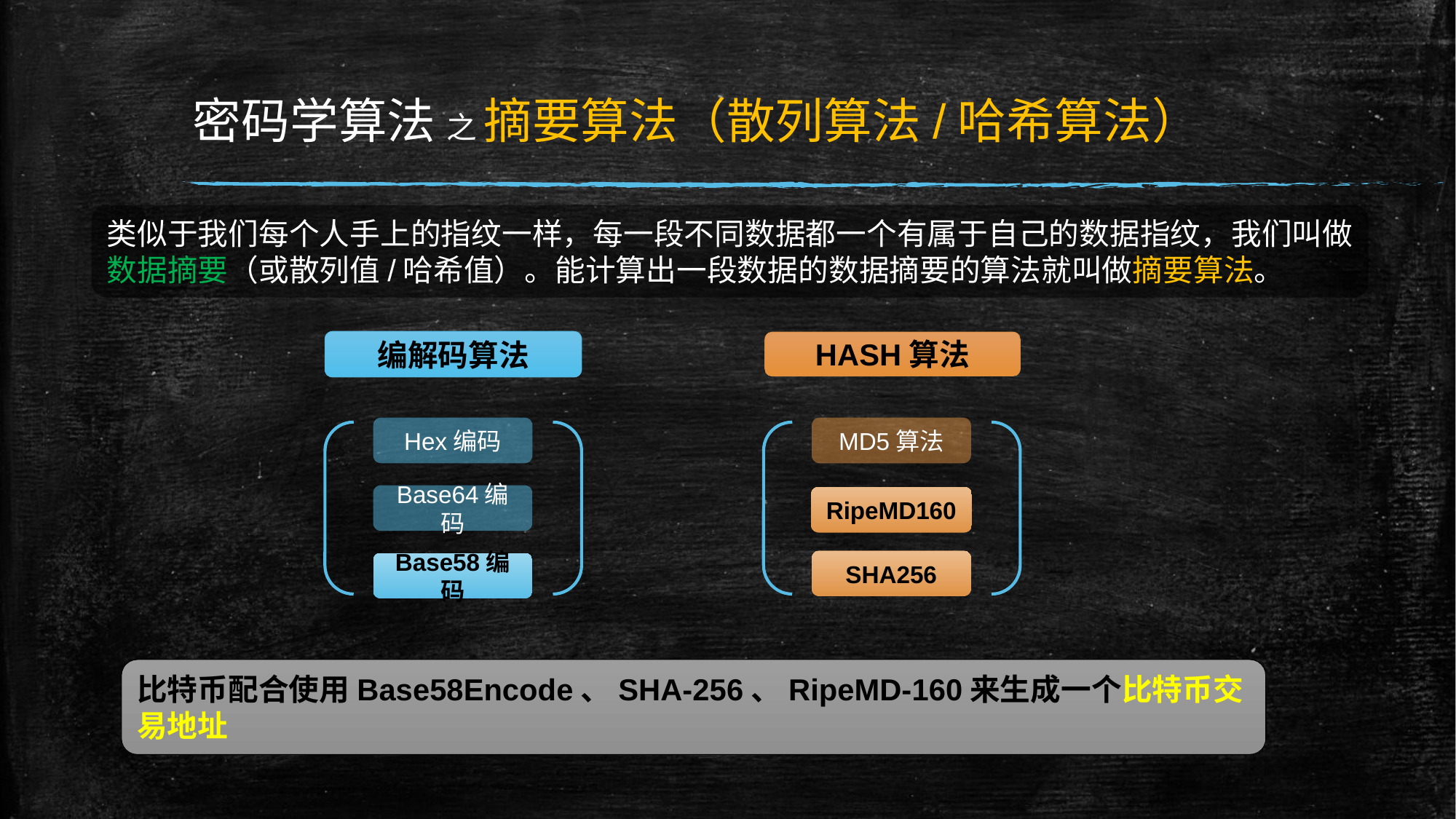

# 密码学算法 之 摘要算法（散列算法/哈希算法）
类似于我们每个人手上的指纹一样，每一段不同数据都一个有属于自己的数据指纹，我们叫做数据摘要（或散列值/哈希值）。能计算出一段数据的数据摘要的算法就叫做摘要算法。
编解码算法
HASH算法
Hex编码
MD5算法

Base64编码
RipeMD160
SHA256
Base58编码
比特币配合使用Base58Encode、SHA-256、RipeMD-160来生成一个比特币交易地址